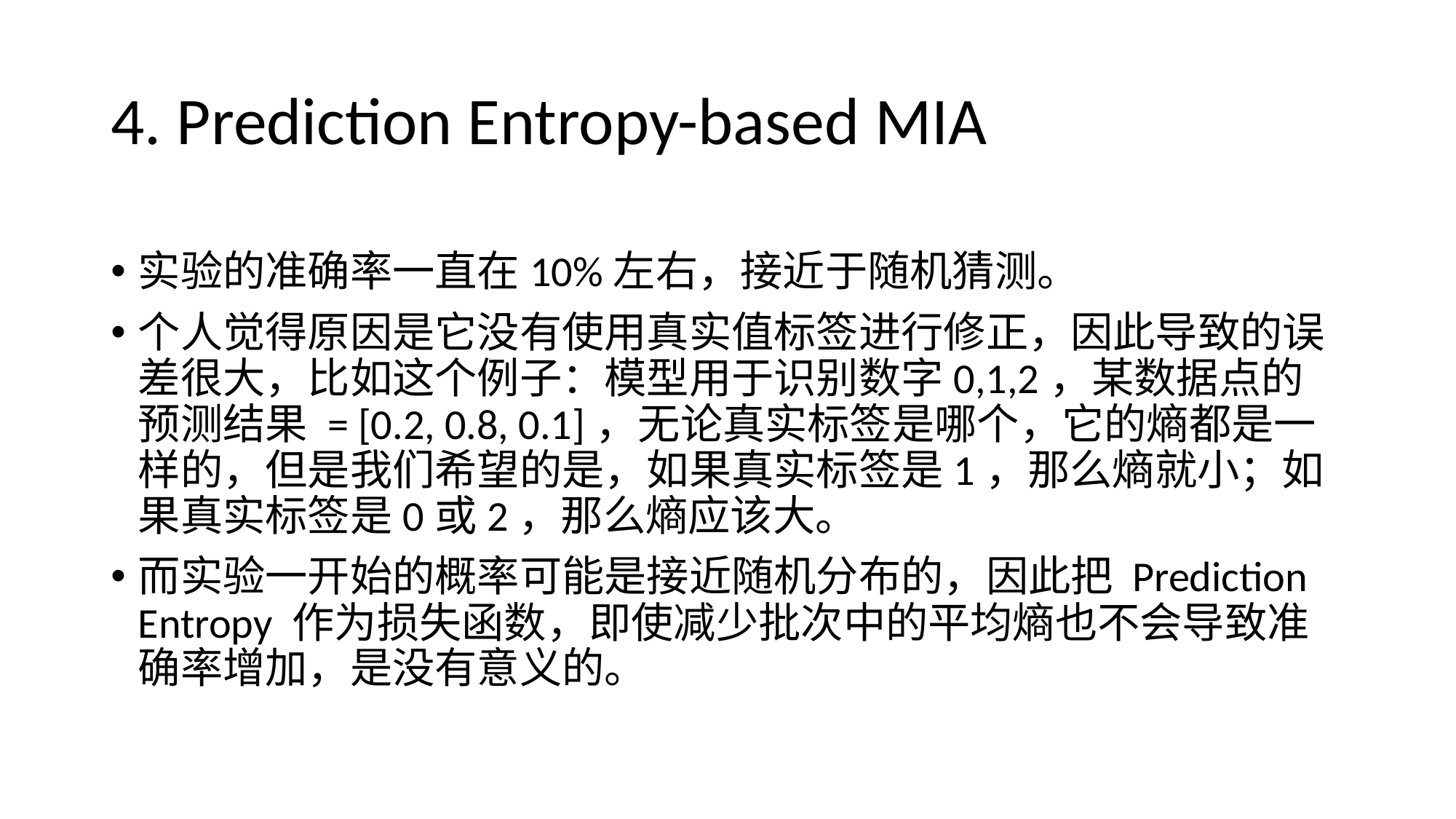

# 4. Prediction Entropy-based MIA

实验的准确率一直在10%左右，接近于随机猜测。
个人觉得原因是它没有使用真实值标签进行修正，因此导致的误差很大，比如这个例子：模型用于识别数字0,1,2，某数据点的预测结果 = [0.2, 0.8, 0.1]，无论真实标签是哪个，它的熵都是一样的，但是我们希望的是，如果真实标签是1，那么熵就小；如果真实标签是0或2，那么熵应该大。
而实验一开始的概率可能是接近随机分布的，因此把 Prediction Entropy 作为损失函数，即使减少批次中的平均熵也不会导致准确率增加，是没有意义的。